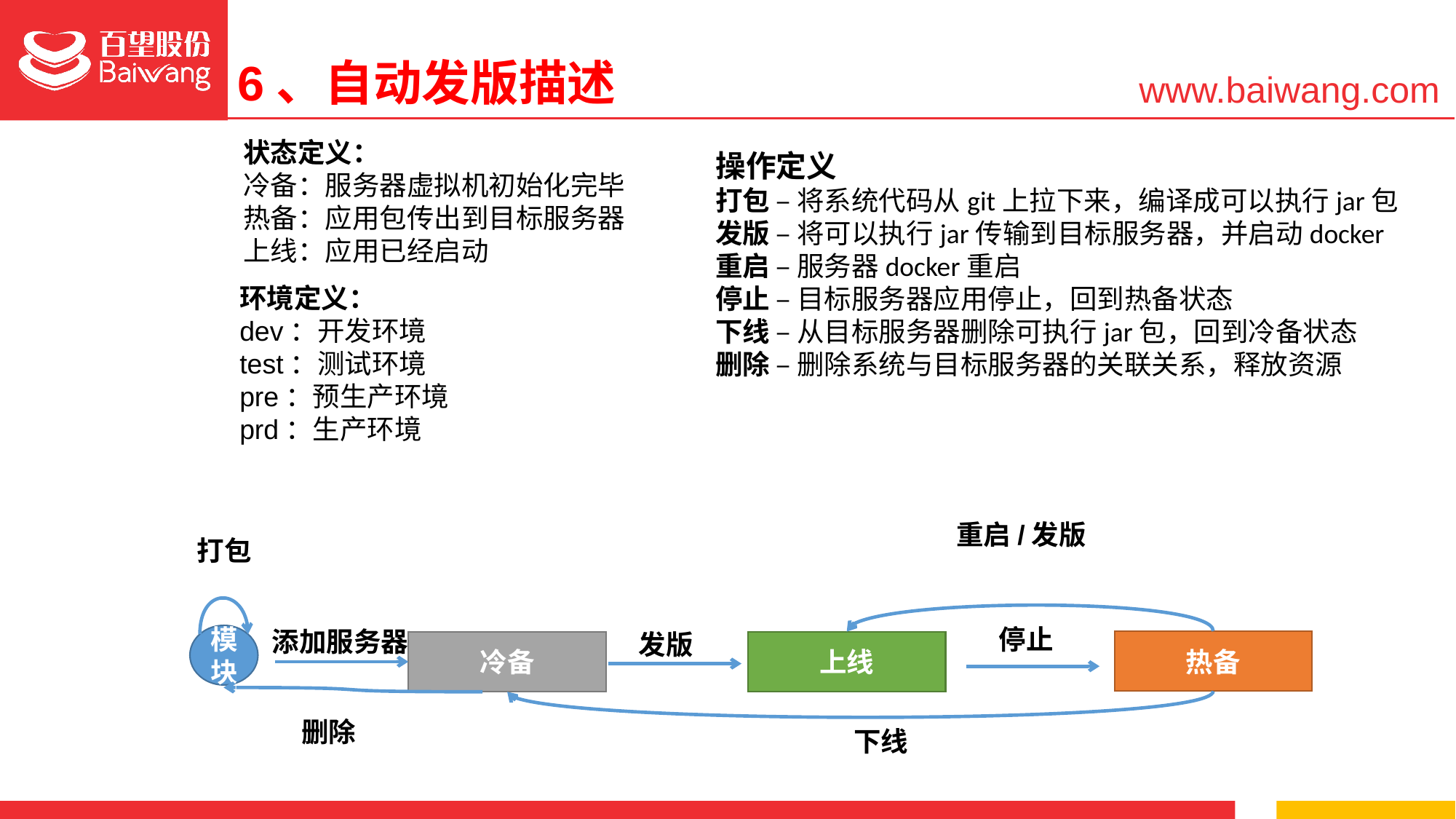

6、自动发版描述
状态定义：
冷备：服务器虚拟机初始化完毕
热备：应用包传出到目标服务器
上线：应用已经启动
操作定义
打包 – 将系统代码从git上拉下来，编译成可以执行jar包
发版 – 将可以执行jar传输到目标服务器，并启动docker
重启 – 服务器docker重启
停止 – 目标服务器应用停止，回到热备状态
下线 – 从目标服务器删除可执行jar包，回到冷备状态
删除 – 删除系统与目标服务器的关联关系，释放资源
环境定义：
dev：开发环境
test：测试环境
pre：预生产环境
prd：生产环境
重启/发版
打包
停止
添加服务器
发版
模块
热备
冷备
上线
删除
下线